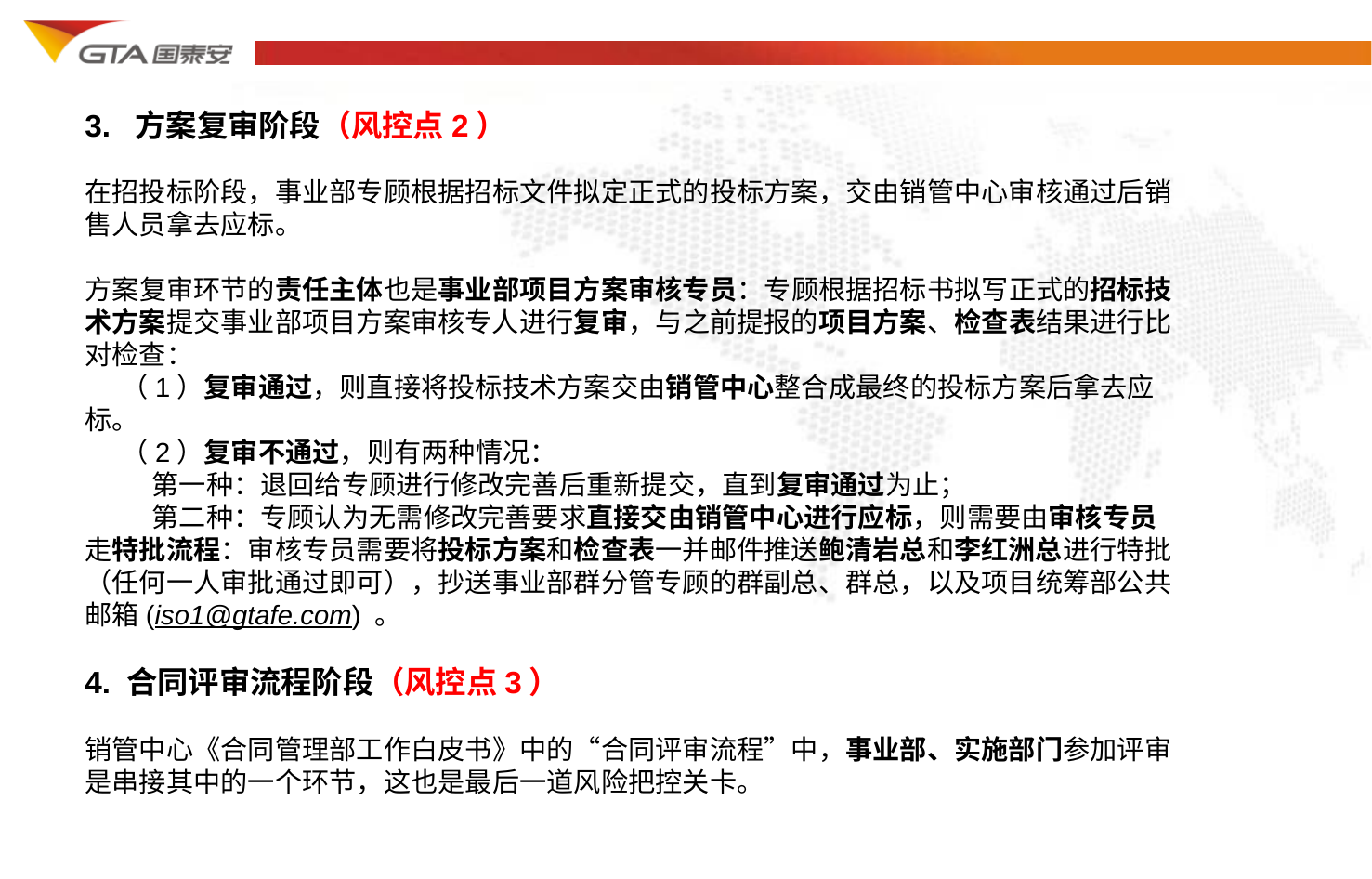

3.  方案复审阶段（风控点2）

在招投标阶段，事业部专顾根据招标文件拟定正式的投标方案，交由销管中心审核通过后销售人员拿去应标。

方案复审环节的责任主体也是事业部项目方案审核专员：专顾根据招标书拟写正式的招标技术方案提交事业部项目方案审核专人进行复审，与之前提报的项目方案、检查表结果进行比对检查：
     （1）复审通过，则直接将投标技术方案交由销管中心整合成最终的投标方案后拿去应标。
     （2）复审不通过，则有两种情况：
          第一种：退回给专顾进行修改完善后重新提交，直到复审通过为止；
          第二种：专顾认为无需修改完善要求直接交由销管中心进行应标，则需要由审核专员走特批流程：审核专员需要将投标方案和检查表一并邮件推送鲍清岩总和李红洲总进行特批（任何一人审批通过即可），抄送事业部群分管专顾的群副总、群总，以及项目统筹部公共邮箱(iso1@gtafe.com) 。

4. 合同评审流程阶段（风控点3）

销管中心《合同管理部工作白皮书》中的“合同评审流程”中，事业部、实施部门参加评审是串接其中的一个环节，这也是最后一道风险把控关卡。